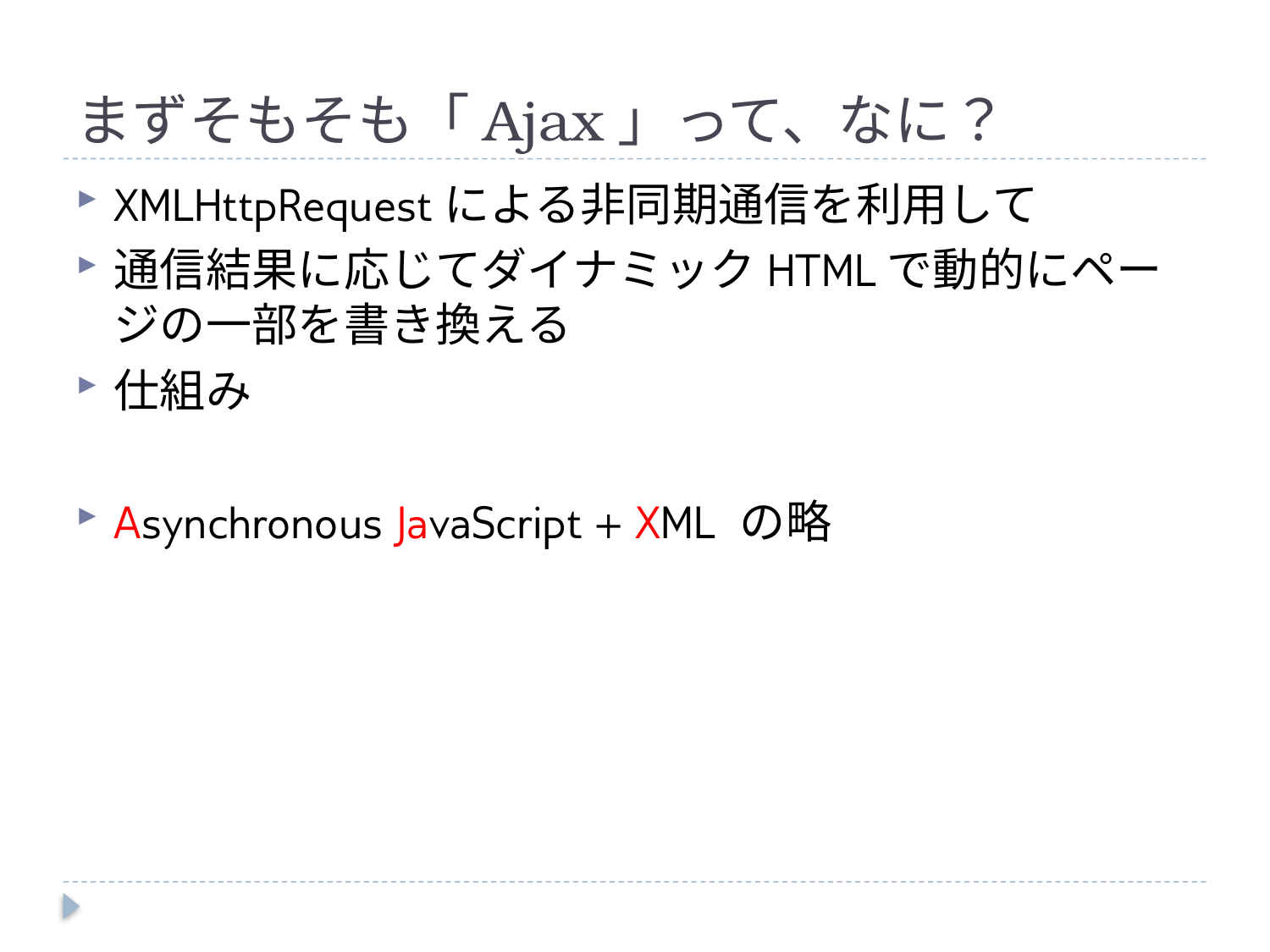

# まずそもそも「Ajax」って、なに？
XMLHttpRequestによる非同期通信を利用して
通信結果に応じてダイナミックHTMLで動的にページの一部を書き換える
仕組み

Asynchronous JavaScript + XML の略